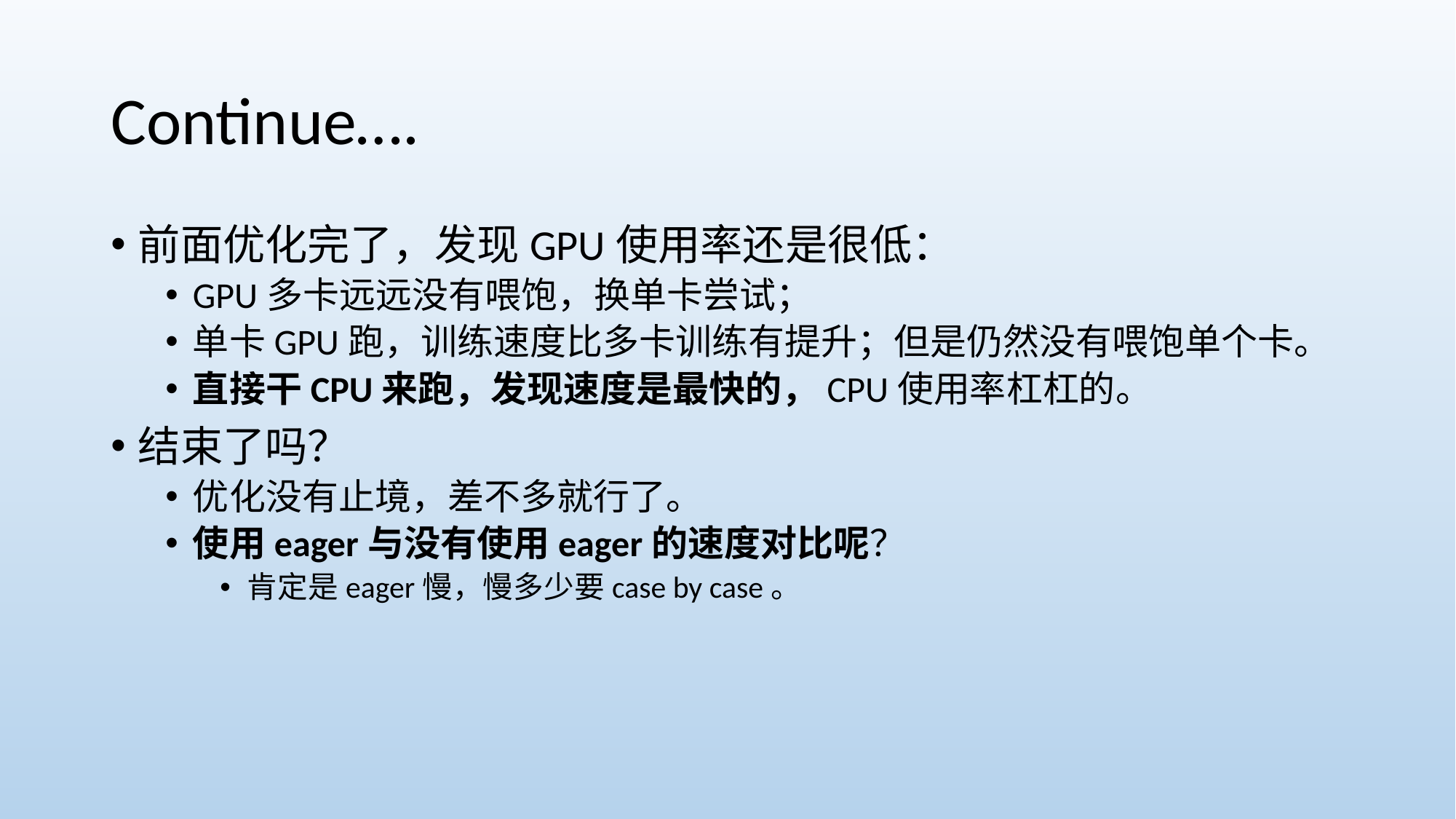

# Continue….
前面优化完了，发现GPU使用率还是很低：
GPU多卡远远没有喂饱，换单卡尝试；
单卡GPU跑，训练速度比多卡训练有提升；但是仍然没有喂饱单个卡。
直接干CPU来跑，发现速度是最快的，CPU使用率杠杠的。
结束了吗？
优化没有止境，差不多就行了。
使用eager与没有使用eager的速度对比呢？
肯定是eager慢，慢多少要case by case。